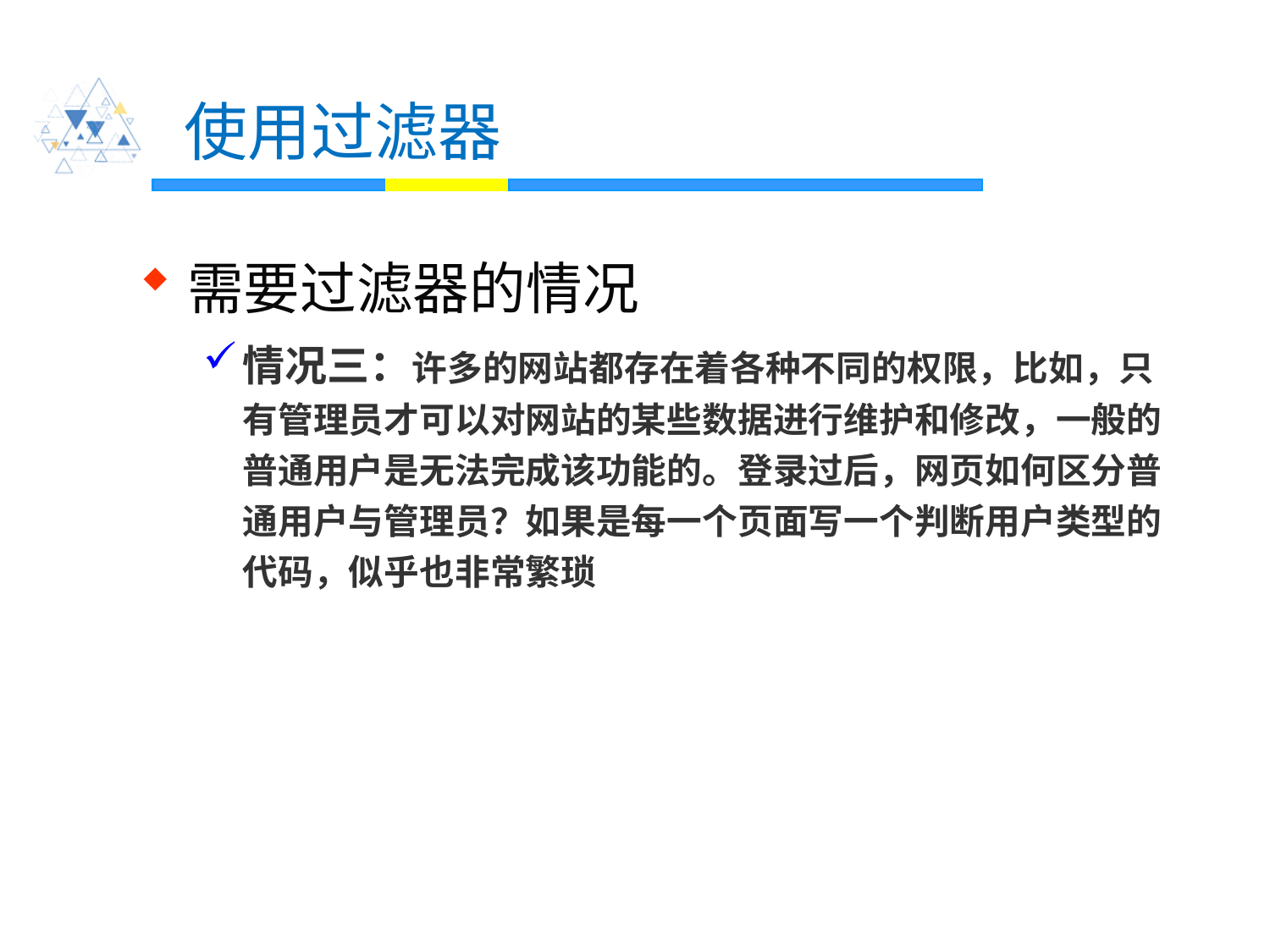

# 使用过滤器
需要过滤器的情况
情况三：许多的网站都存在着各种不同的权限，比如，只有管理员才可以对网站的某些数据进行维护和修改，一般的普通用户是无法完成该功能的。登录过后，网页如何区分普通用户与管理员？如果是每一个页面写一个判断用户类型的代码，似乎也非常繁琐